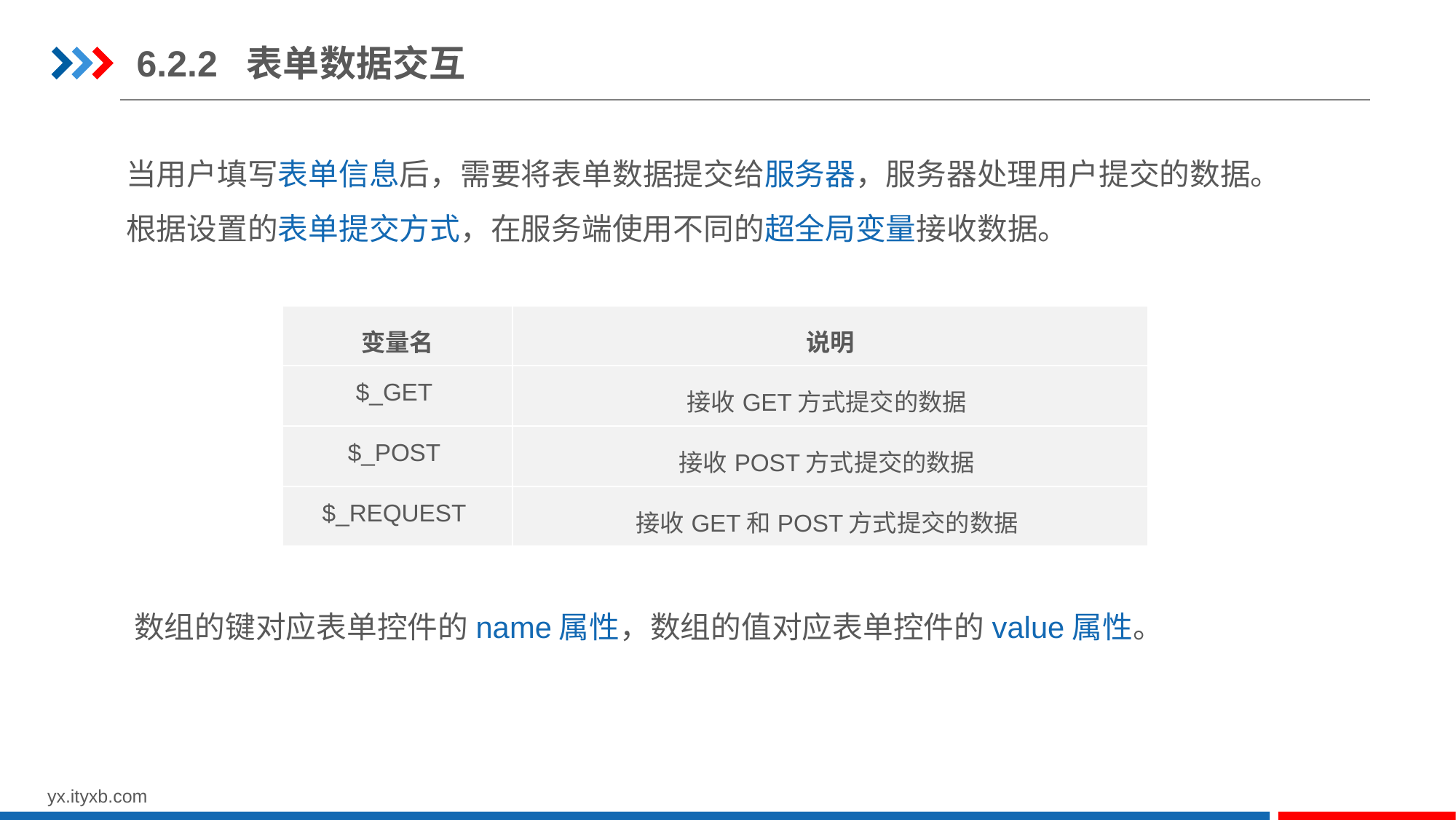

6.2.2  表单数据交互
当用户填写表单信息后，需要将表单数据提交给服务器，服务器处理用户提交的数据。
根据设置的表单提交方式，在服务端使用不同的超全局变量接收数据。
| 变量名 | 说明 |
| --- | --- |
| $\_GET | 接收GET方式提交的数据 |
| $\_POST | 接收POST方式提交的数据 |
| $\_REQUEST | 接收GET和POST方式提交的数据 |
数组的键对应表单控件的name属性，数组的值对应表单控件的value属性。